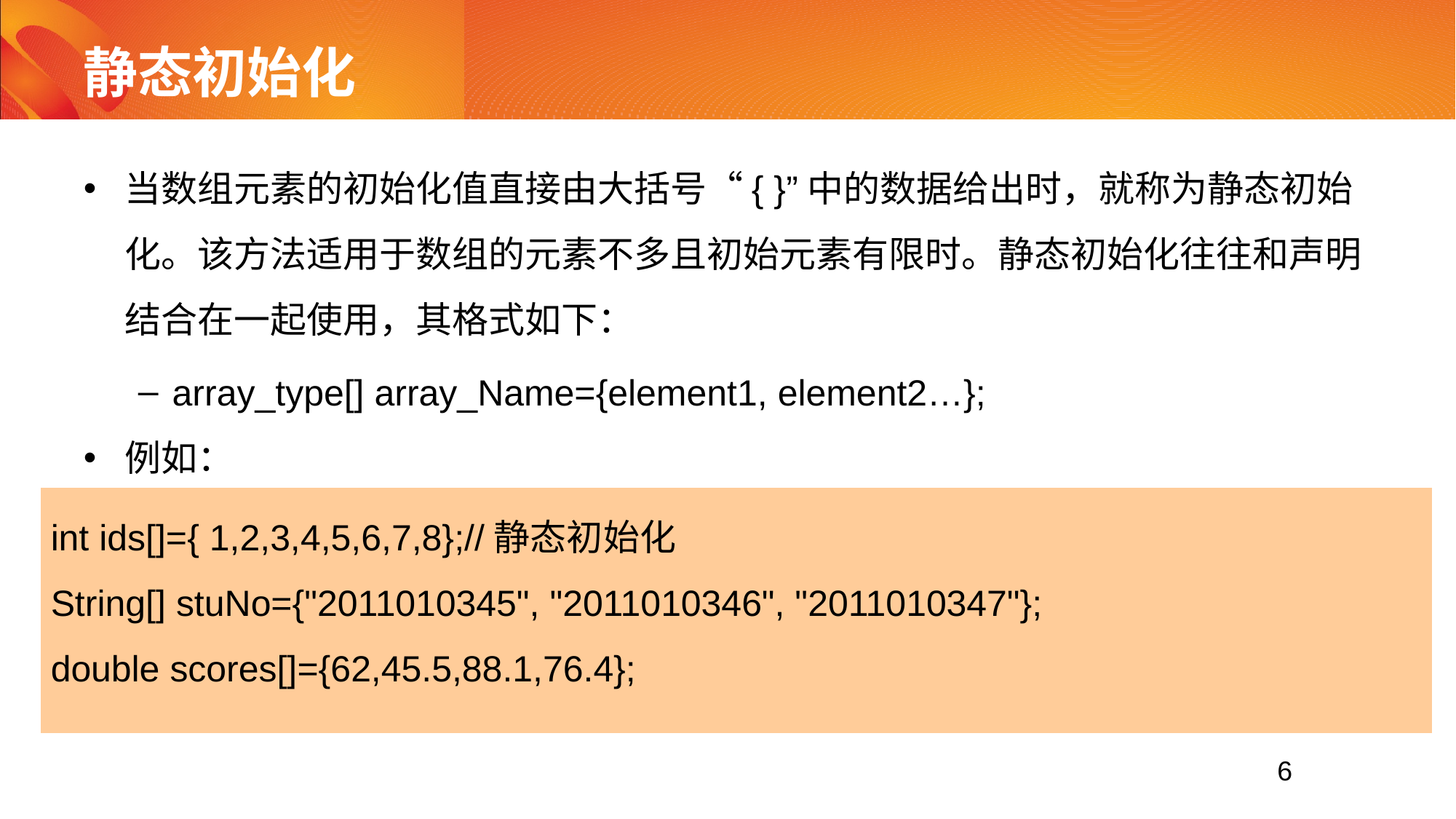

# 静态初始化
当数组元素的初始化值直接由大括号“{ }”中的数据给出时，就称为静态初始化。该方法适用于数组的元素不多且初始元素有限时。静态初始化往往和声明结合在一起使用，其格式如下：
array_type[] array_Name={element1, element2…};
例如：
int ids[]={ 1,2,3,4,5,6,7,8};//静态初始化
String[] stuNo={"2011010345", "2011010346", "2011010347"};
double scores[]={62,45.5,88.1,76.4};